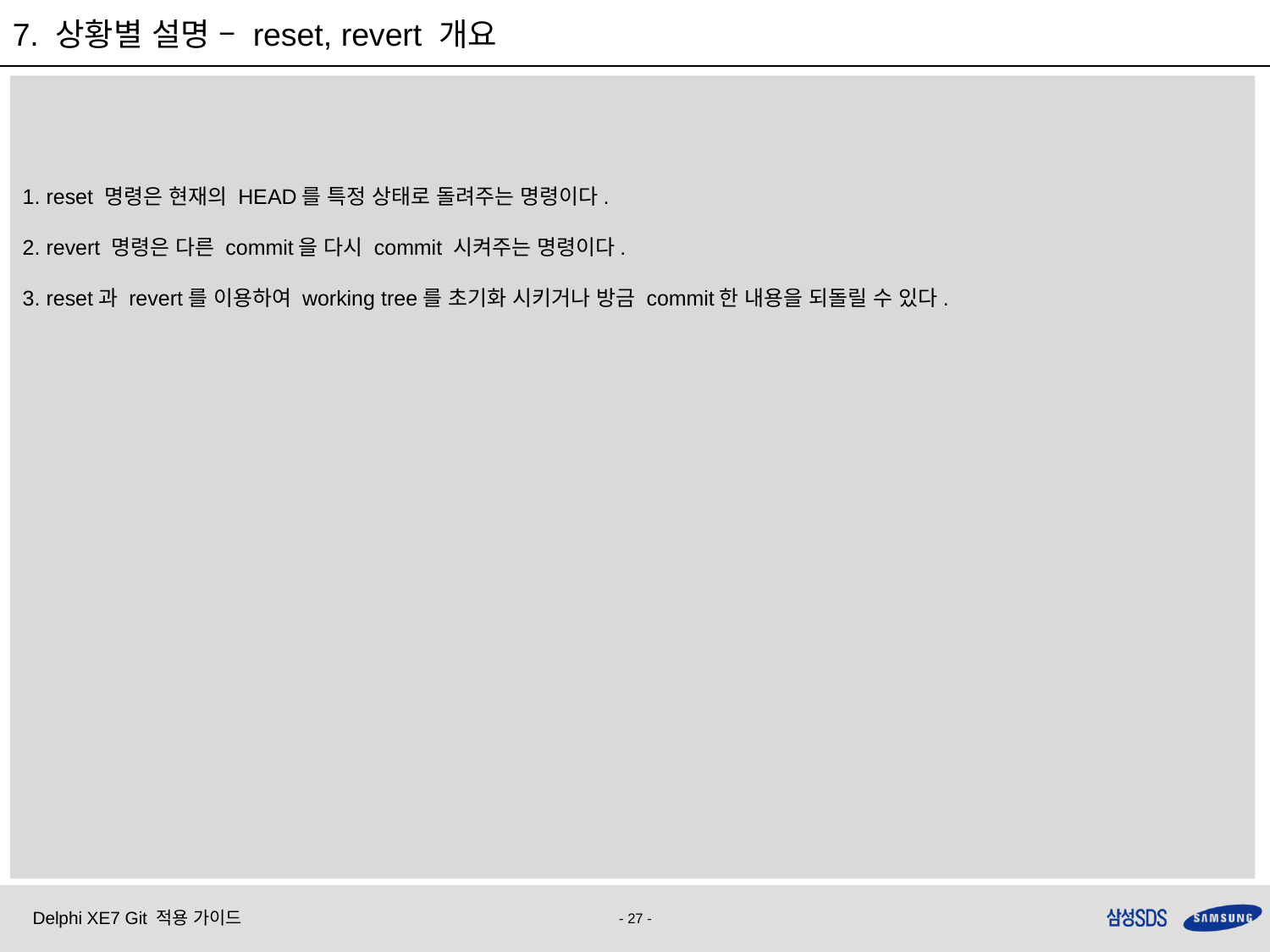

7. 상황별 설명 – reset, revert 개요
# 1. reset 명령은 현재의 HEAD를 특정 상태로 돌려주는 명령이다. 2. revert 명령은 다른 commit을 다시 commit 시켜주는 명령이다. 3. reset과 revert를 이용하여 working tree를 초기화 시키거나 방금 commit한 내용을 되돌릴 수 있다.